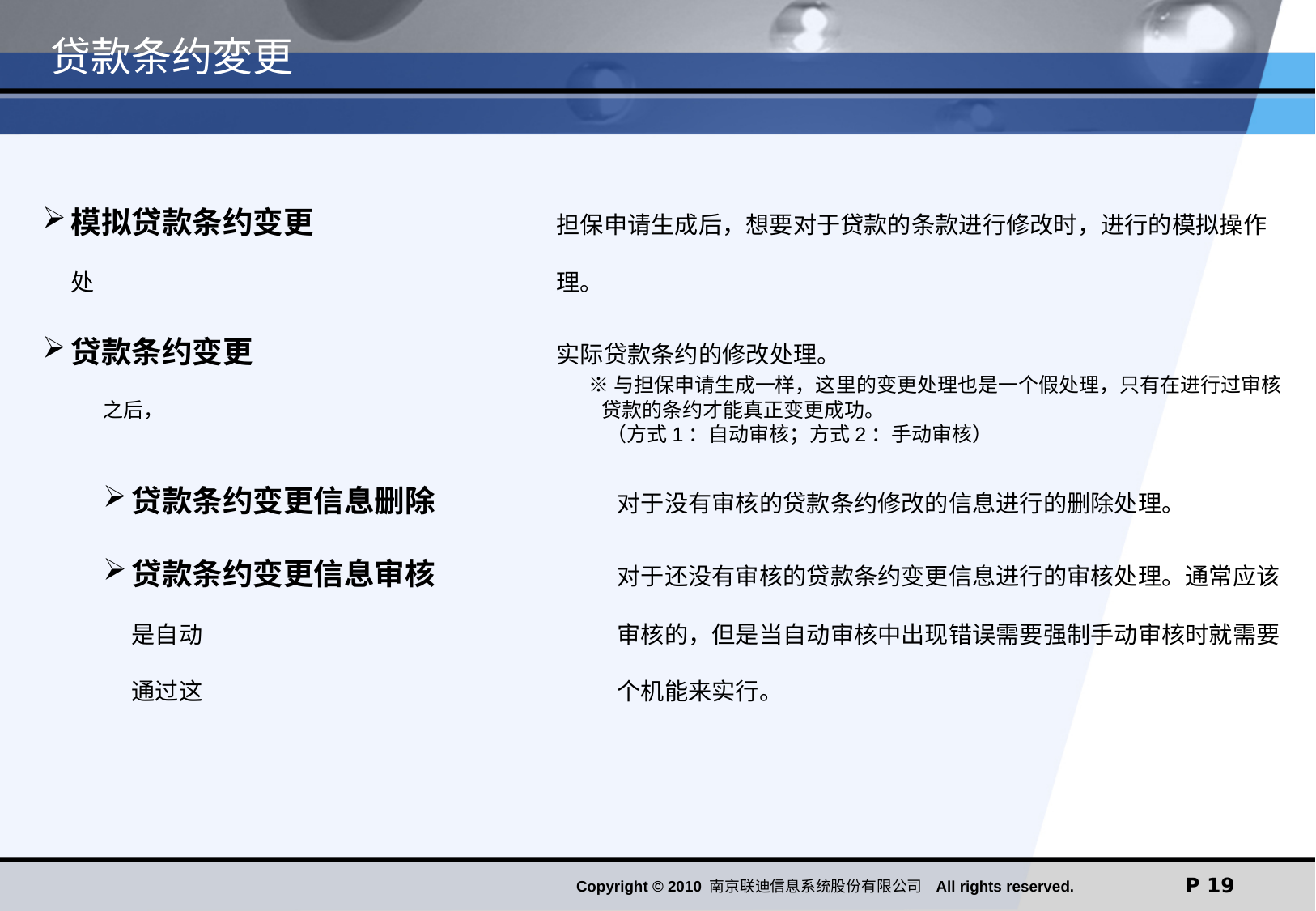

# 贷款条约変更
模拟贷款条约变更		担保申请生成后，想要对于贷款的条款进行修改时，进行的模拟操作处				理。
贷款条约变更			实际贷款条约的修改处理。
				※与担保申请生成一样，这里的变更处理也是一个假处理，只有在进行过审核之后，				   贷款的条约才能真正变更成功。
				   （方式1：自动审核；方式2：手动审核）
贷款条约变更信息删除		对于没有审核的贷款条约修改的信息进行的删除处理。
贷款条约变更信息审核		对于还没有审核的贷款条约变更信息进行的审核处理。通常应该是自动				审核的，但是当自动审核中出现错误需要强制手动审核时就需要通过这				个机能来实行。